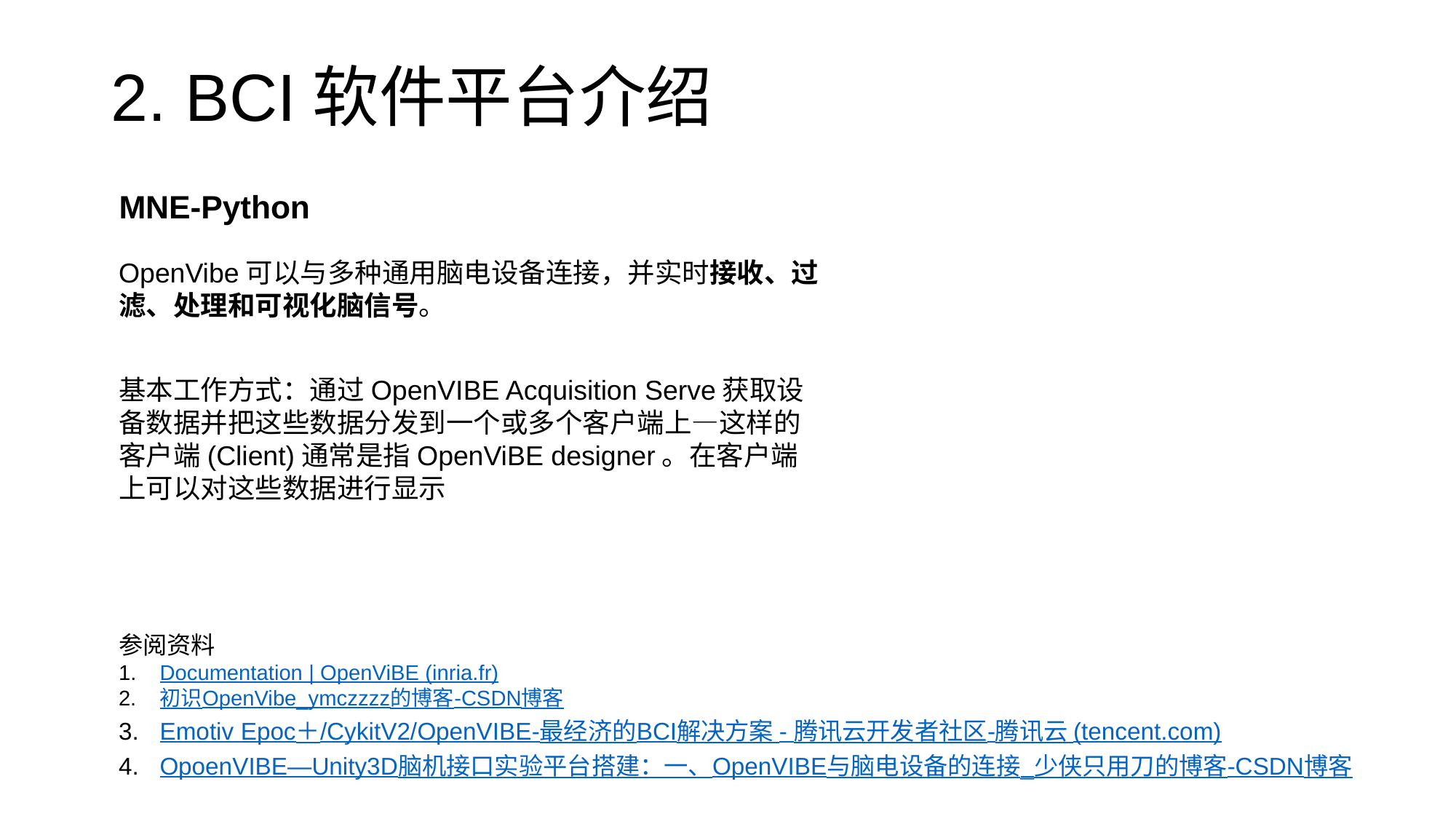

# 2. BCI软件平台介绍
MNE-Python
OpenVibe可以与多种通用脑电设备连接，并实时接收、过滤、处理和可视化脑信号。
基本工作方式：通过OpenVIBE Acquisition Serve获取设备数据并把这些数据分发到一个或多个客户端上—这样的客户端(Client)通常是指OpenViBE designer。在客户端上可以对这些数据进行显示
参阅资料
Documentation | OpenViBE (inria.fr)
初识OpenVibe_ymczzzz的博客-CSDN博客
Emotiv Epoc＋/CykitV2/OpenVIBE-最经济的BCI解决方案 - 腾讯云开发者社区-腾讯云 (tencent.com)
OpoenVIBE—Unity3D脑机接口实验平台搭建：一、OpenVIBE与脑电设备的连接_少侠只用刀的博客-CSDN博客